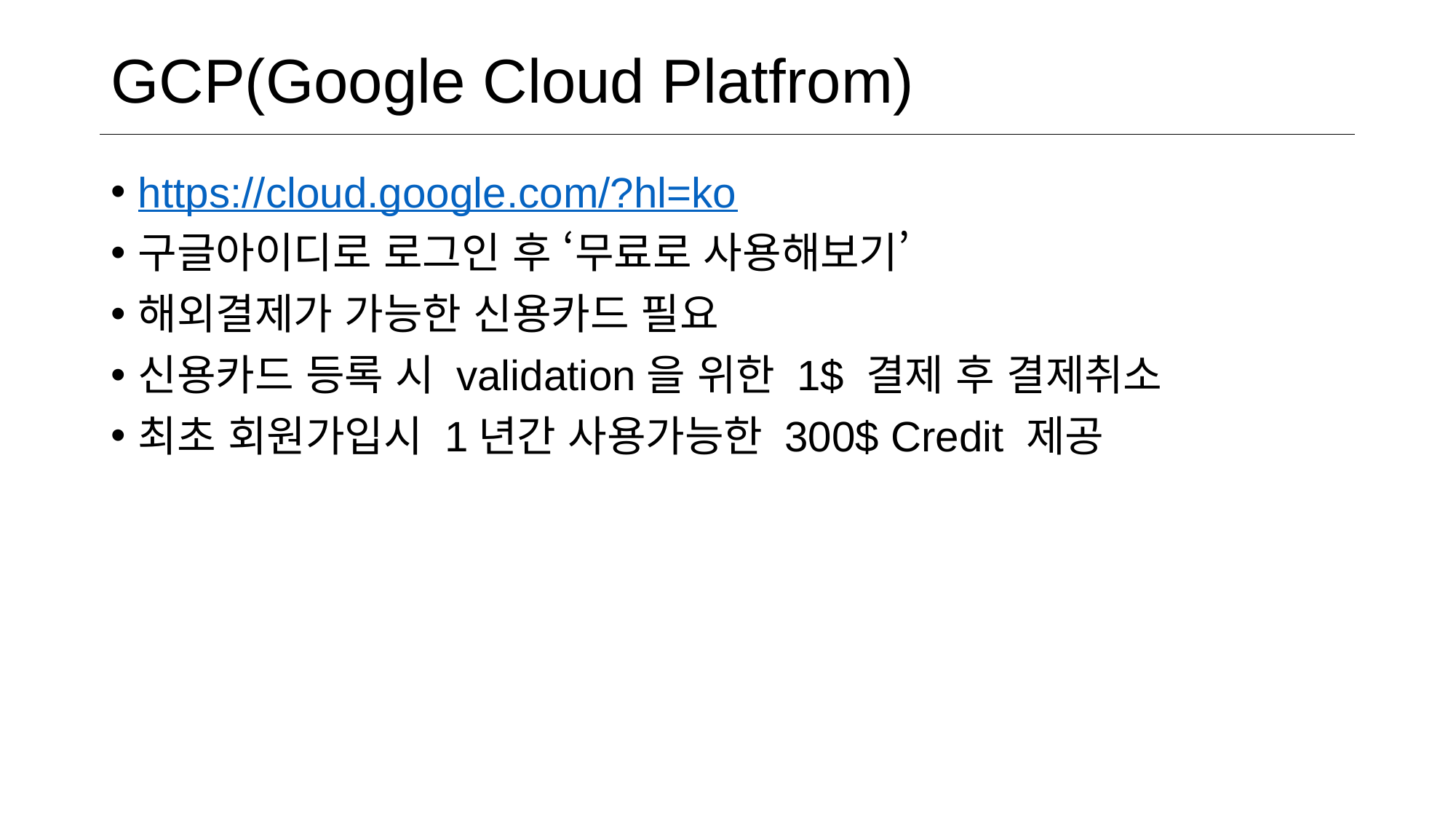

# GCP(Google Cloud Platfrom)
https://cloud.google.com/?hl=ko
구글아이디로 로그인 후 ‘무료로 사용해보기’
해외결제가 가능한 신용카드 필요
신용카드 등록 시 validation을 위한 1$ 결제 후 결제취소
최초 회원가입시 1년간 사용가능한 300$ Credit 제공